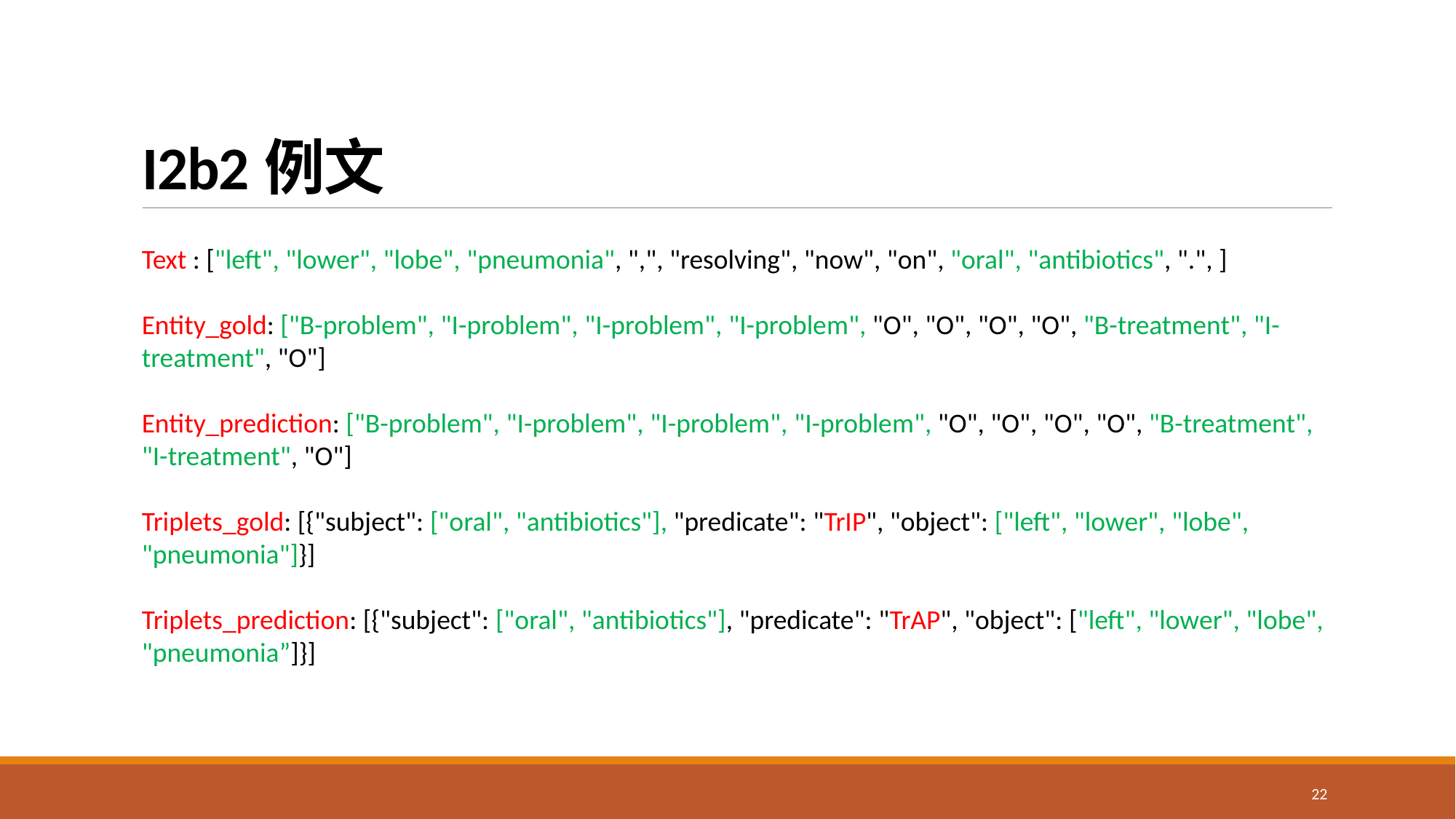

# I2b2例文
Text : ["left", "lower", "lobe", "pneumonia", ",", "resolving", "now", "on", "oral", "antibiotics", ".", ]

Entity_gold: ["B-problem", "I-problem", "I-problem", "I-problem", "O", "O", "O", "O", "B-treatment", "I-treatment", "O"]

Entity_prediction: ["B-problem", "I-problem", "I-problem", "I-problem", "O", "O", "O", "O", "B-treatment", "I-treatment", "O"]

Triplets_gold: [{"subject": ["oral", "antibiotics"], "predicate": "TrIP", "object": ["left", "lower", "lobe", "pneumonia"]}]

Triplets_prediction: [{"subject": ["oral", "antibiotics"], "predicate": "TrAP", "object": ["left", "lower", "lobe", "pneumonia”]}]
22